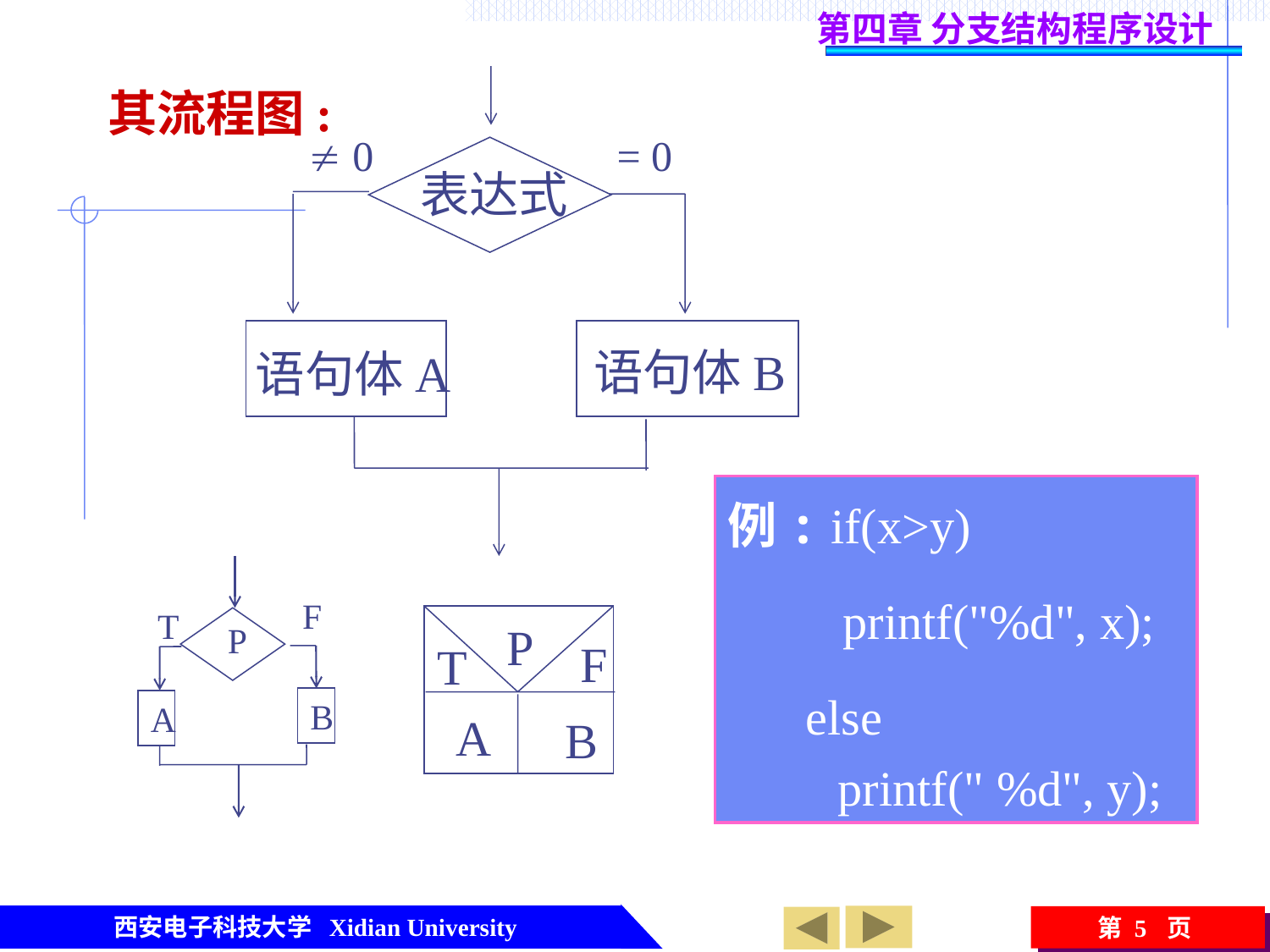

第四章 分支结构程序设计

其流程图:
≠ 0
= 0

表达式

语句体A

语句体B

例: if(x>y)
	   printf("%d", x);
	else
         printf(" %d", y);

F
T

P

B
A

P
F
T

A
B